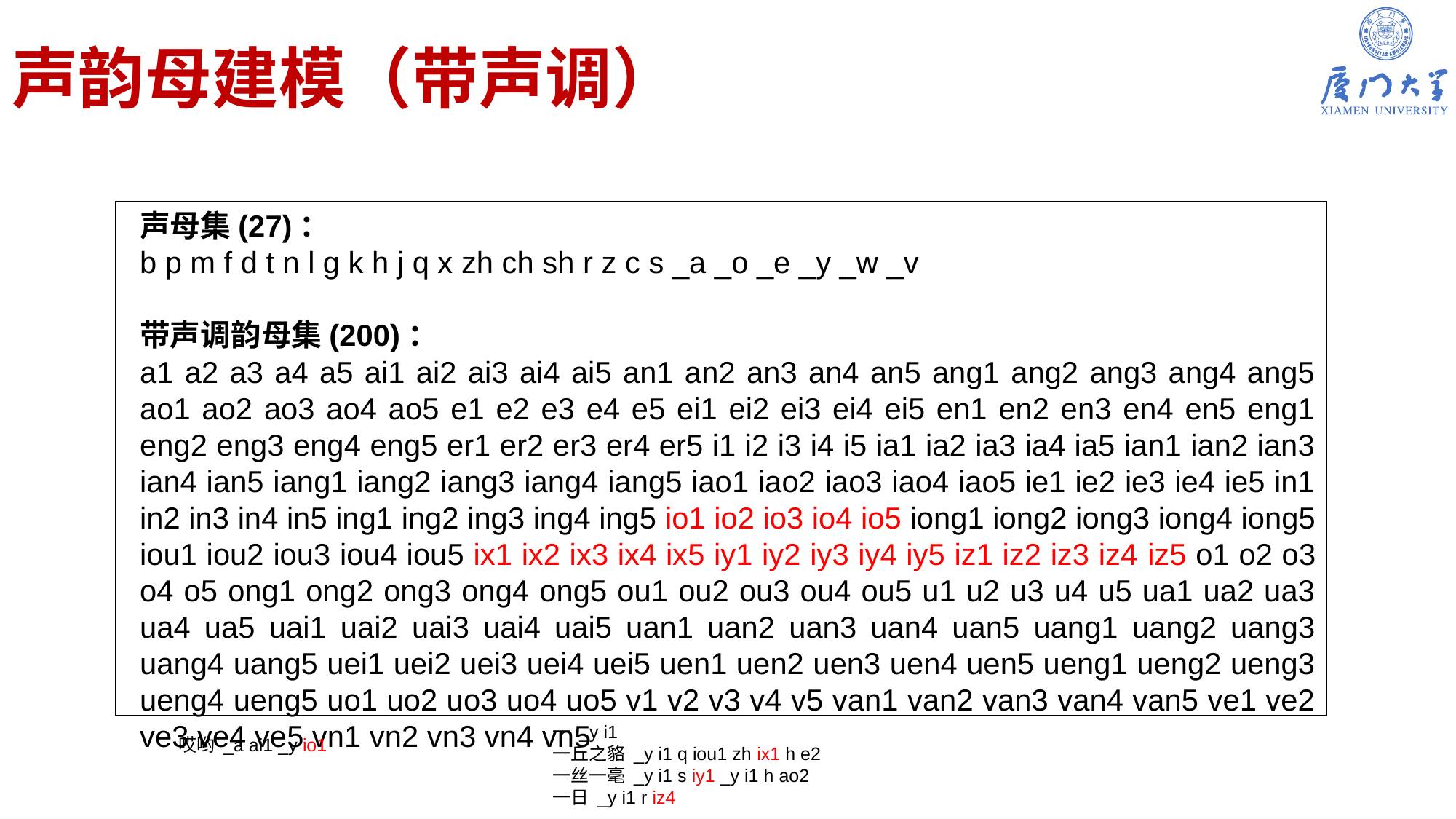

# 声韵母建模（带声调）
声母集(27)：
b p m f d t n l g k h j q x zh ch sh r z c s _a _o _e _y _w _v

带声调韵母集(200)：
a1 a2 a3 a4 a5 ai1 ai2 ai3 ai4 ai5 an1 an2 an3 an4 an5 ang1 ang2 ang3 ang4 ang5 ao1 ao2 ao3 ao4 ao5 e1 e2 e3 e4 e5 ei1 ei2 ei3 ei4 ei5 en1 en2 en3 en4 en5 eng1 eng2 eng3 eng4 eng5 er1 er2 er3 er4 er5 i1 i2 i3 i4 i5 ia1 ia2 ia3 ia4 ia5 ian1 ian2 ian3 ian4 ian5 iang1 iang2 iang3 iang4 iang5 iao1 iao2 iao3 iao4 iao5 ie1 ie2 ie3 ie4 ie5 in1 in2 in3 in4 in5 ing1 ing2 ing3 ing4 ing5 io1 io2 io3 io4 io5 iong1 iong2 iong3 iong4 iong5 iou1 iou2 iou3 iou4 iou5 ix1 ix2 ix3 ix4 ix5 iy1 iy2 iy3 iy4 iy5 iz1 iz2 iz3 iz4 iz5 o1 o2 o3 o4 o5 ong1 ong2 ong3 ong4 ong5 ou1 ou2 ou3 ou4 ou5 u1 u2 u3 u4 u5 ua1 ua2 ua3 ua4 ua5 uai1 uai2 uai3 uai4 uai5 uan1 uan2 uan3 uan4 uan5 uang1 uang2 uang3 uang4 uang5 uei1 uei2 uei3 uei4 uei5 uen1 uen2 uen3 uen4 uen5 ueng1 ueng2 ueng3 ueng4 ueng5 uo1 uo2 uo3 uo4 uo5 v1 v2 v3 v4 v5 van1 van2 van3 van4 van5 ve1 ve2 ve3 ve4 ve5 vn1 vn2 vn3 vn4 vn5

一 _y i1
一丘之貉 _y i1 q iou1 zh ix1 h e2
一丝一毫 _y i1 s iy1 _y i1 h ao2
一日 _y i1 r iz4
哎哟 _a ai1 _y io1